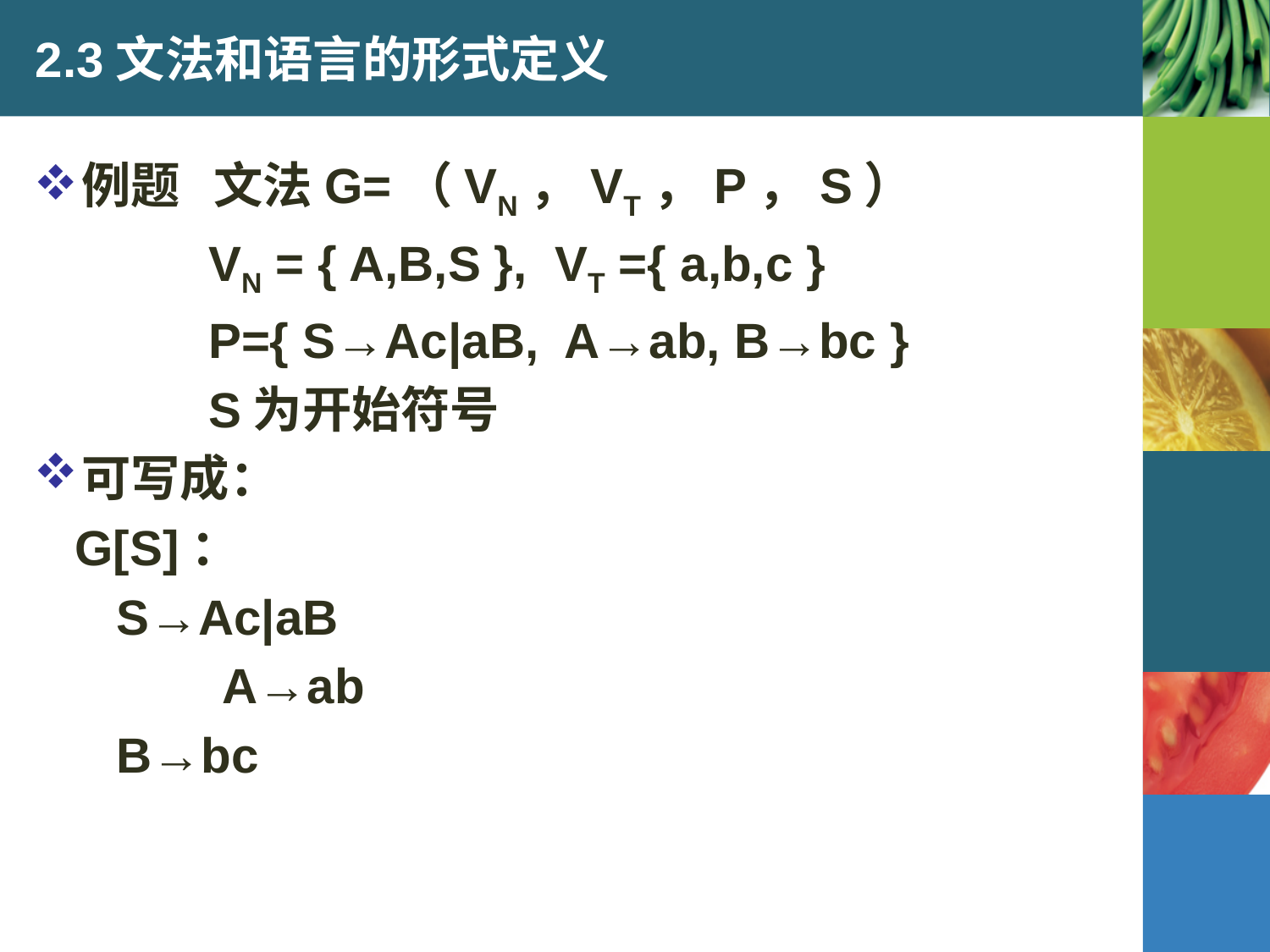

# 2.3文法和语言的形式定义
例题   文法G=（VN，VT，P，S）
		VN = { A,B,S },  VT ={ a,b,c }
		P={ S→Ac|aB,  A→ab, B→bc }
		S为开始符号
可写成：
   G[S]：
      S→Ac|aB
		 A→ab
      B→bc